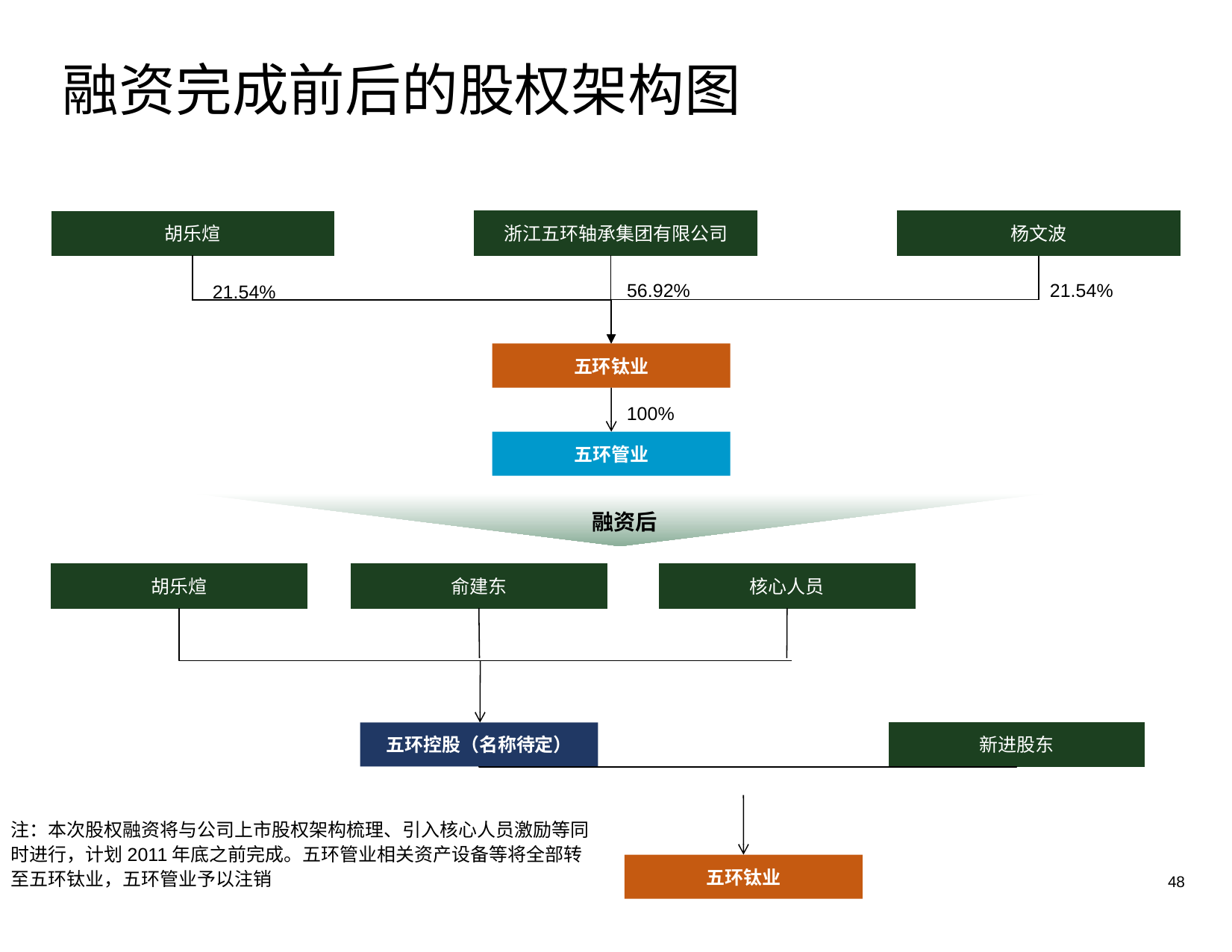

# 融资完成前后的股权架构图
浙江五环轴承集团有限公司
杨文波
胡乐煊
56.92%
21.54%
21.54%
五环钛业
100%
五环管业

融资后
俞建东
核心人员
胡乐煊
新进股东
五环控股（名称待定）
注：本次股权融资将与公司上市股权架构梳理、引入核心人员激励等同时进行，计划2011年底之前完成。五环管业相关资产设备等将全部转至五环钛业，五环管业予以注销
五环钛业
48